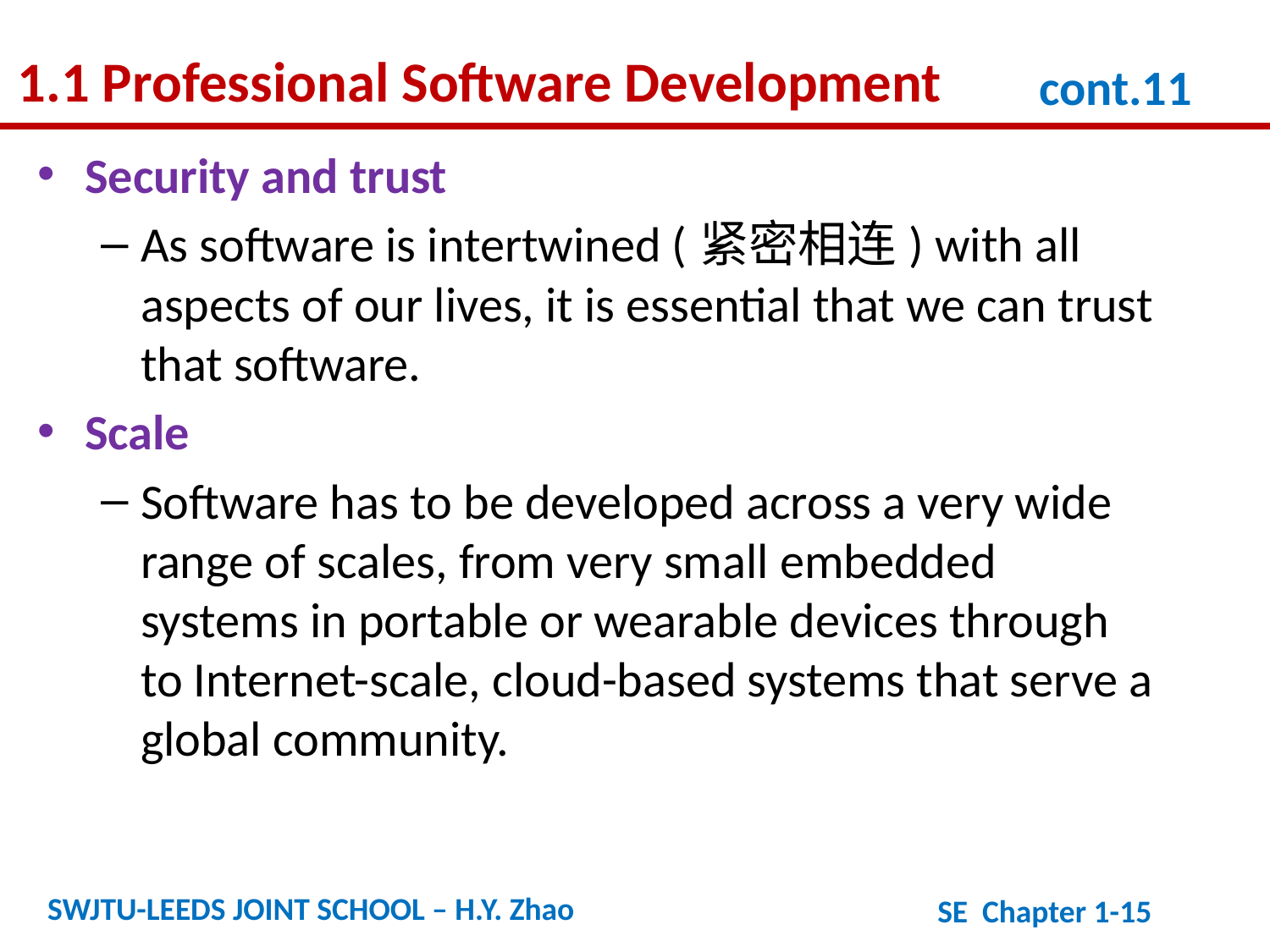

1.1 Professional Software Development
cont.11
Security and trust
As software is intertwined (紧密相连) with all aspects of our lives, it is essential that we can trust that software.
Scale
Software has to be developed across a very wide range of scales, from very small embedded systems in portable or wearable devices through to Internet-scale, cloud-based systems that serve a global community.
SWJTU-LEEDS JOINT SCHOOL – H.Y. Zhao
SE  Chapter 1-15